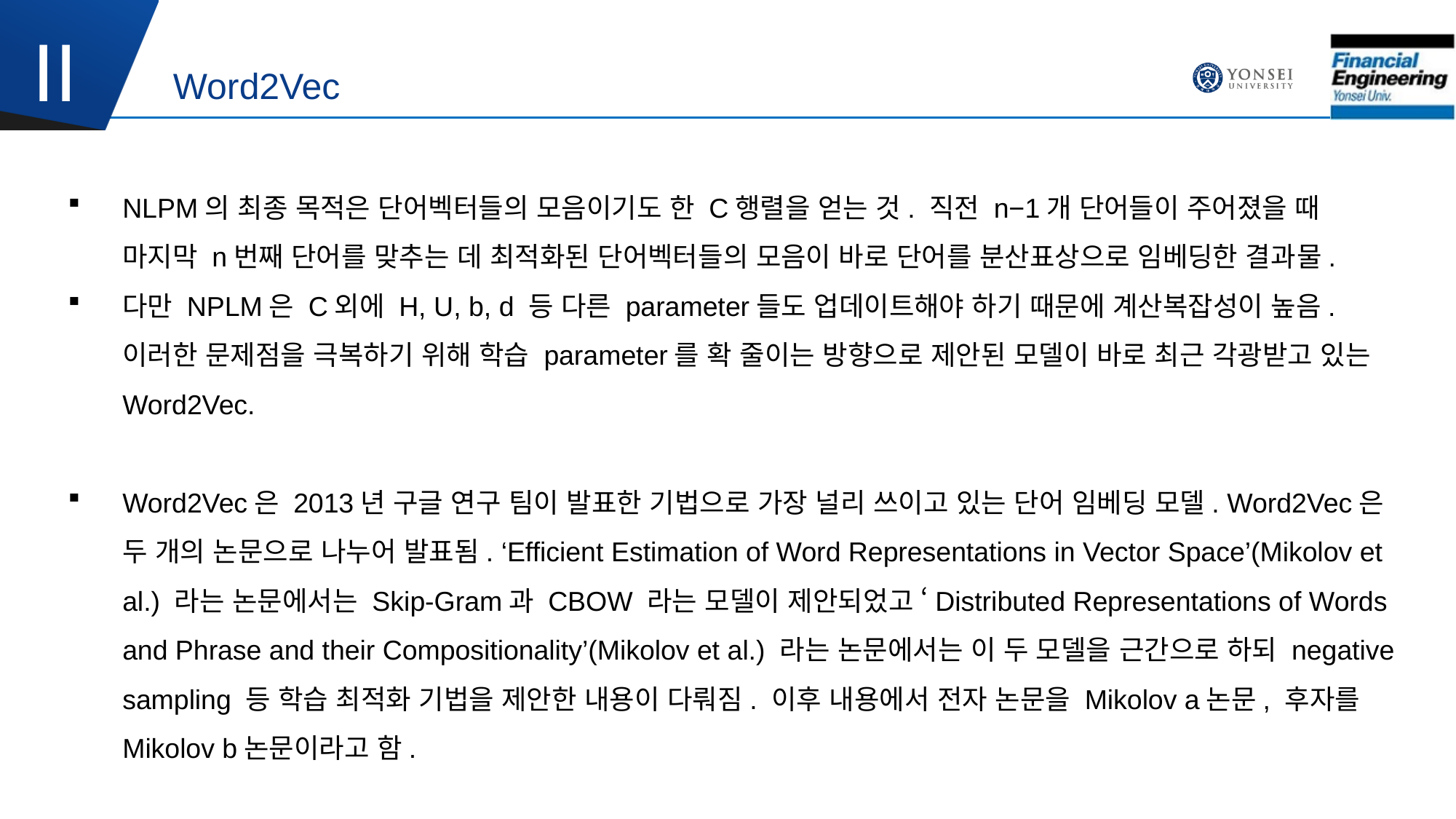

II
Word2Vec
NLPM의 최종 목적은 단어벡터들의 모음이기도 한 C행렬을 얻는 것. 직전 n−1개 단어들이 주어졌을 때 마지막 n번째 단어를 맞추는 데 최적화된 단어벡터들의 모음이 바로 단어를 분산표상으로 임베딩한 결과물.
다만 NPLM은 C외에 H, U, b, d 등 다른 parameter들도 업데이트해야 하기 때문에 계산복잡성이 높음. 이러한 문제점을 극복하기 위해 학습 parameter를 확 줄이는 방향으로 제안된 모델이 바로 최근 각광받고 있는 Word2Vec.

Word2Vec은 2013년 구글 연구 팀이 발표한 기법으로 가장 널리 쓰이고 있는 단어 임베딩 모델. Word2Vec은 두 개의 논문으로 나누어 발표됨. ‘Efficient Estimation of Word Representations in Vector Space’(Mikolov et al.) 라는 논문에서는 Skip-Gram과 CBOW 라는 모델이 제안되었고 ‘Distributed Representations of Words and Phrase and their Compositionality’(Mikolov et al.) 라는 논문에서는 이 두 모델을 근간으로 하되 negative sampling 등 학습 최적화 기법을 제안한 내용이 다뤄짐. 이후 내용에서 전자 논문을 Mikolov a논문, 후자를 Mikolov b논문이라고 함.